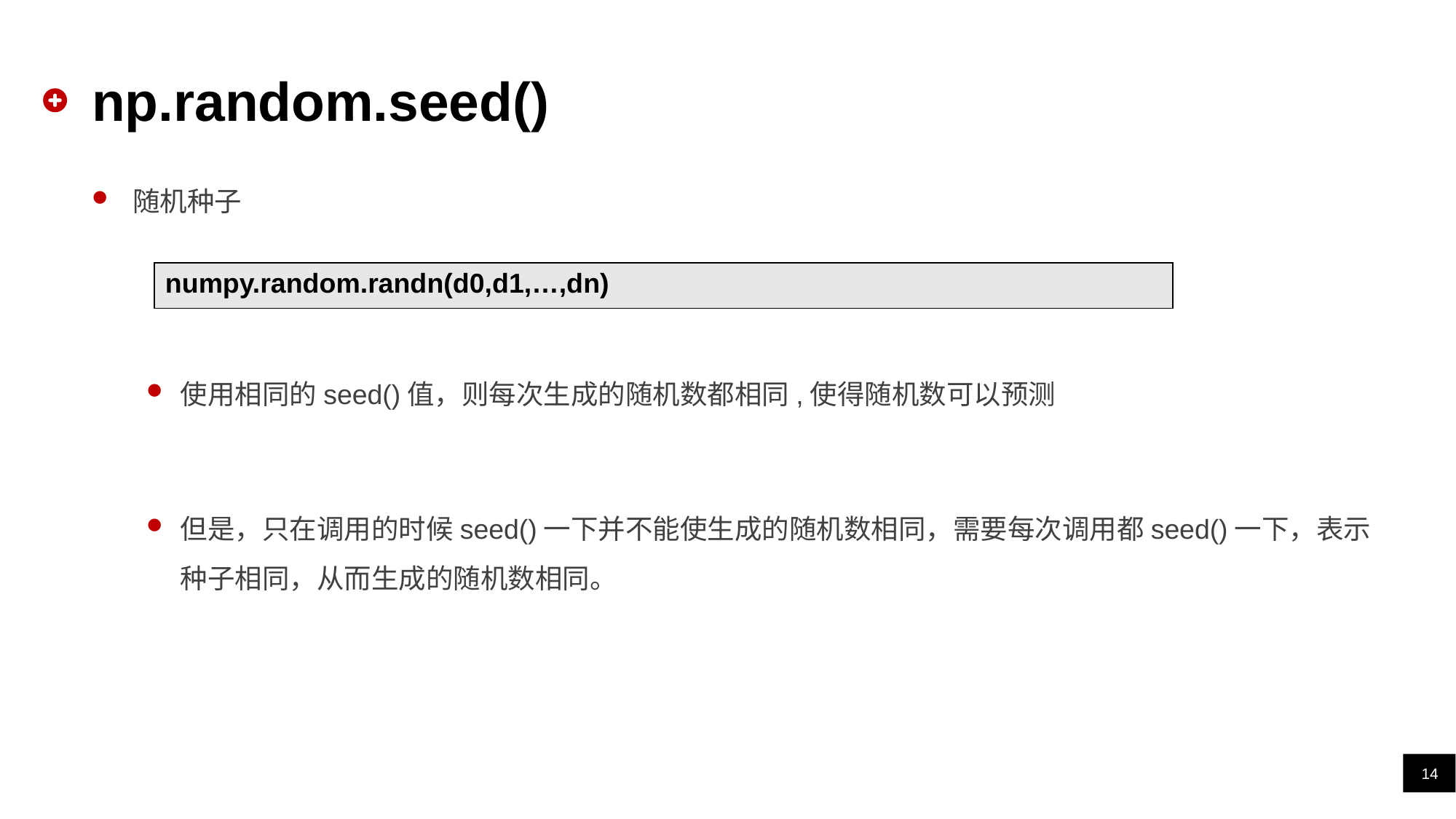

# np.random.seed()
随机种子

使用相同的seed()值，则每次生成的随机数都相同,使得随机数可以预测

但是，只在调用的时候seed()一下并不能使生成的随机数相同，需要每次调用都seed()一下，表示种子相同，从而生成的随机数相同。
| numpy.random.randn(d0,d1,…,dn) |
| --- |